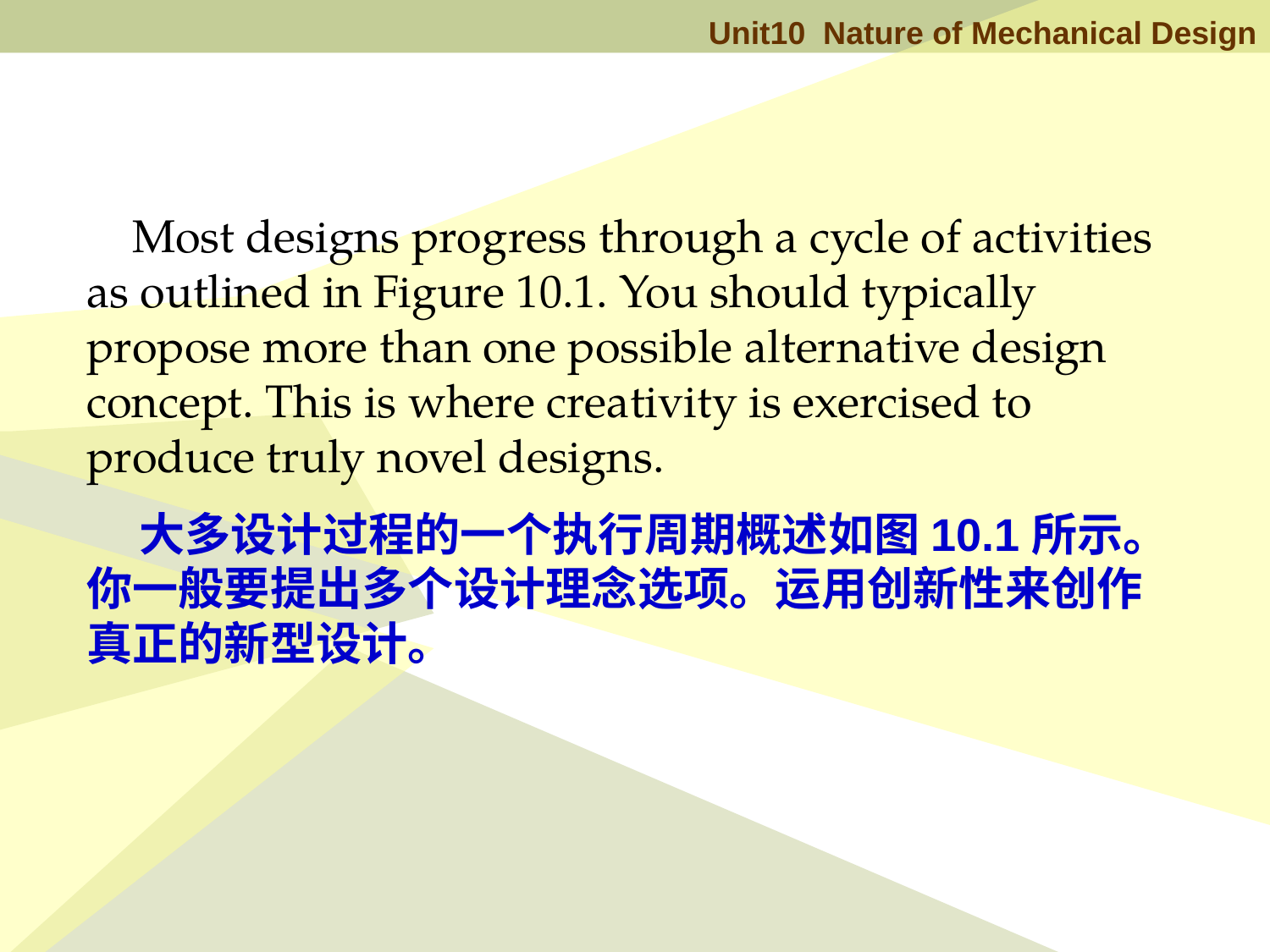

Most designs progress through a cycle of activities as outlined in Figure 10.1. You should typically propose more than one possible alternative design concept. This is where creativity is exercised to produce truly novel designs.
    大多设计过程的一个执行周期概述如图10.1所示。你一般要提出多个设计理念选项。运用创新性来创作真正的新型设计。